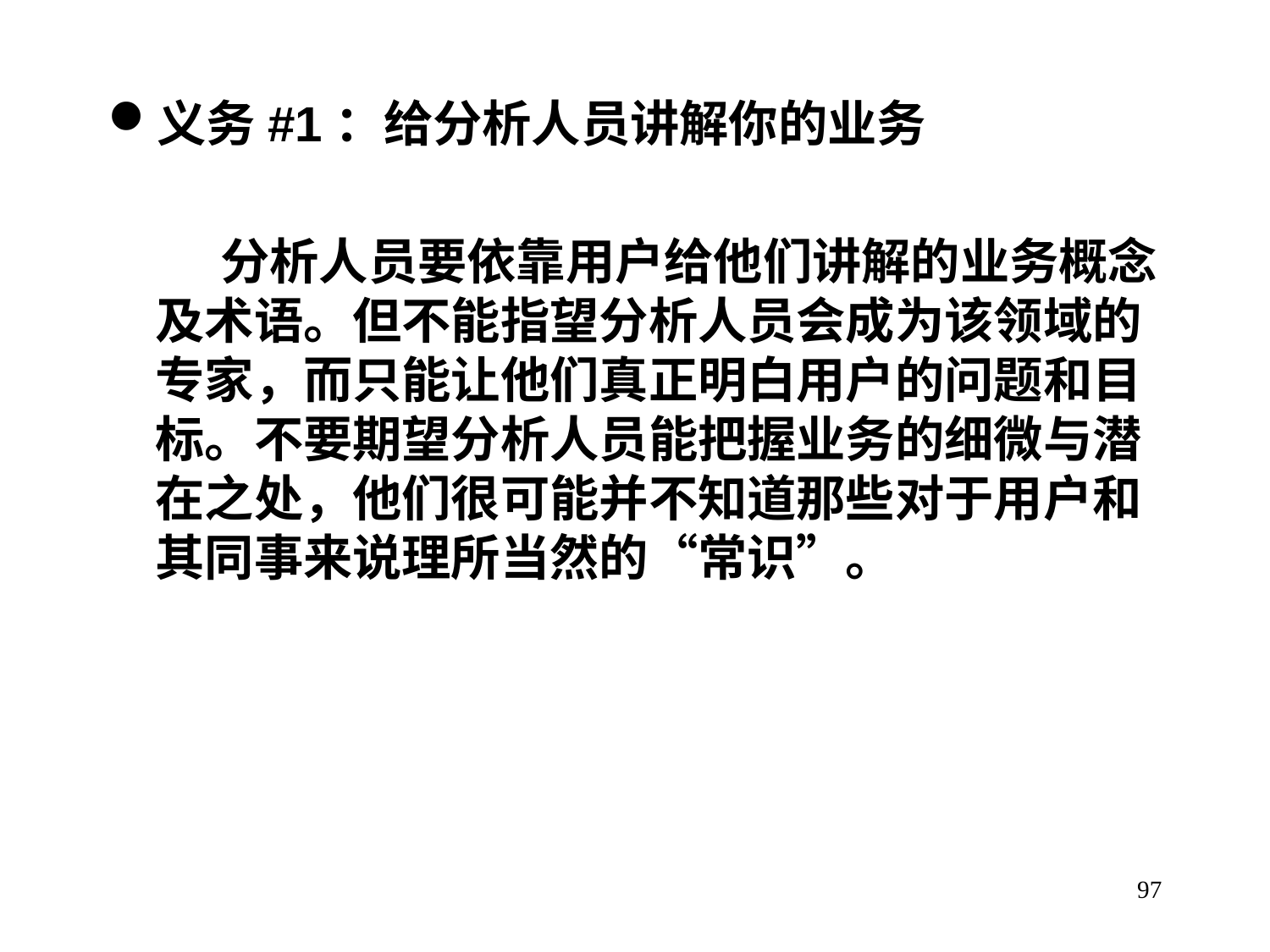

# 义务#1：给分析人员讲解你的业务

         分析人员要依靠用户给他们讲解的业务概念及术语。但不能指望分析人员会成为该领域的专家，而只能让他们真正明白用户的问题和目标。不要期望分析人员能把握业务的细微与潜在之处，他们很可能并不知道那些对于用户和其同事来说理所当然的“常识”。

97